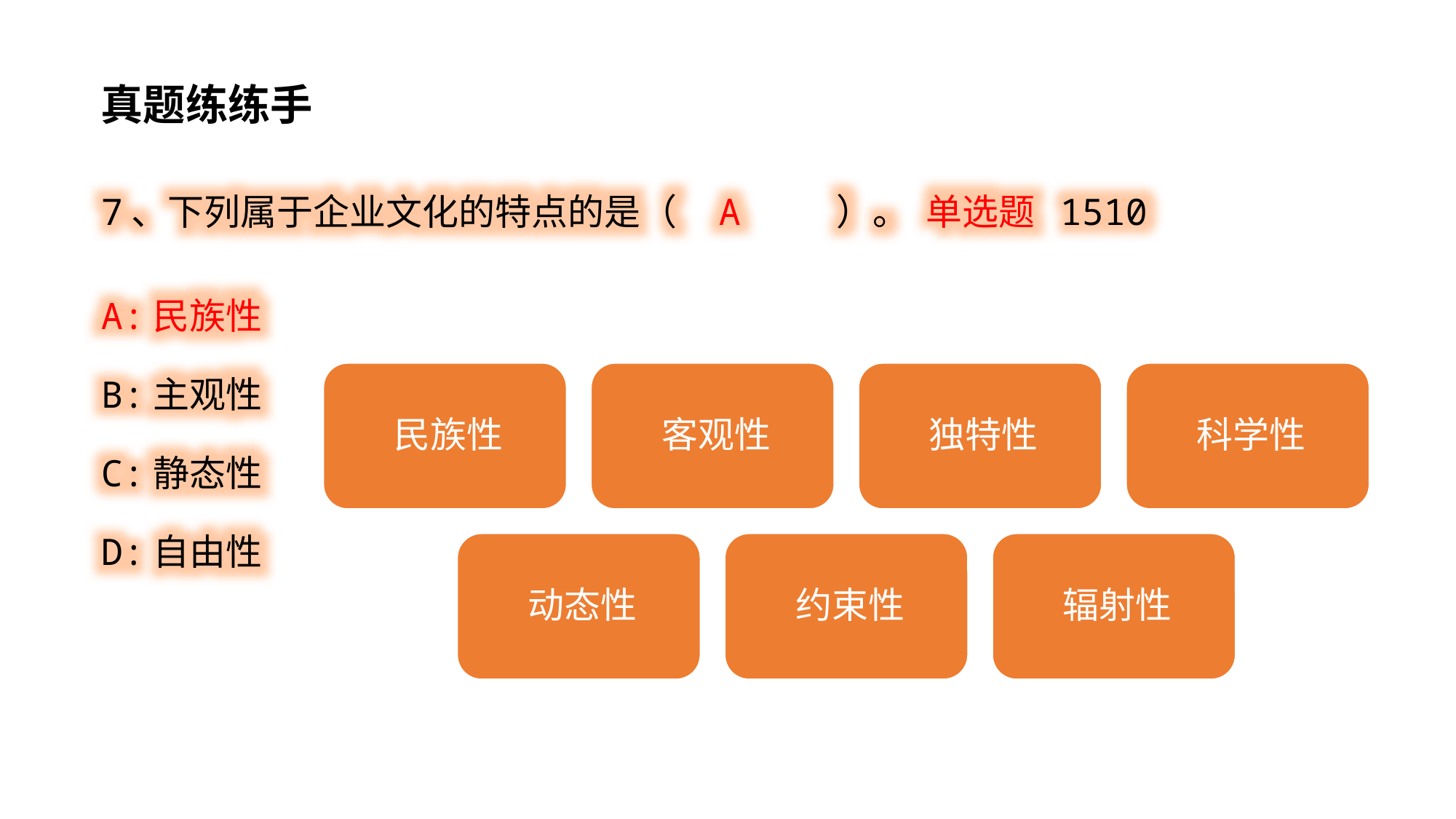

真题练练手
7、下列属于企业文化的特点的是（    A    ）。  单选题  1510

A:民族性

B:主观性

C:静态性

D:自由性

民族性
客观性
独特性
科学性
动态性
约束性
辐射性